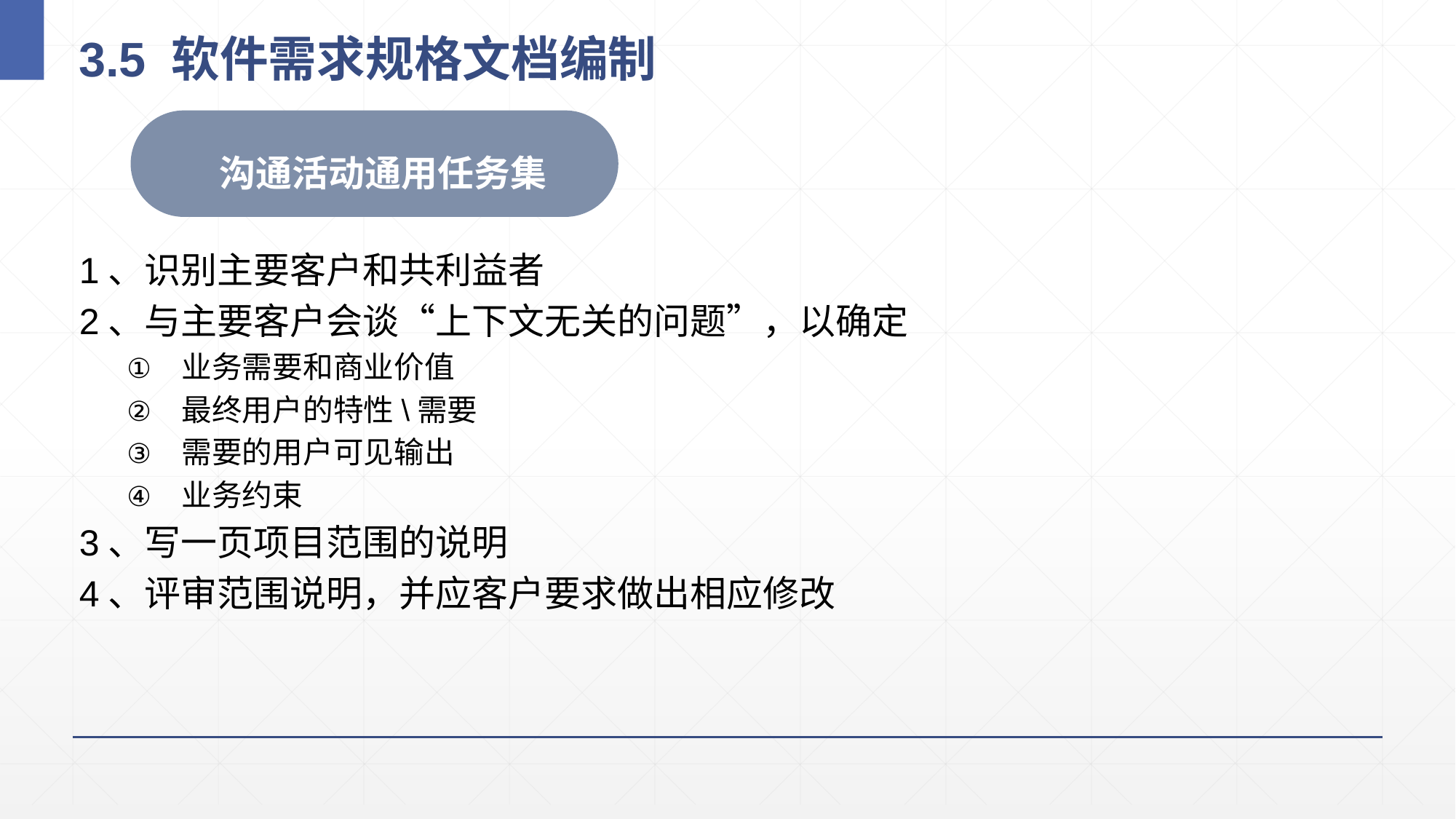

3.5 软件需求规格文档编制
沟通活动通用任务集
1、识别主要客户和共利益者
2、与主要客户会谈“上下文无关的问题”，以确定
业务需要和商业价值
最终用户的特性\需要
需要的用户可见输出
业务约束
3、写一页项目范围的说明
4、评审范围说明，并应客户要求做出相应修改